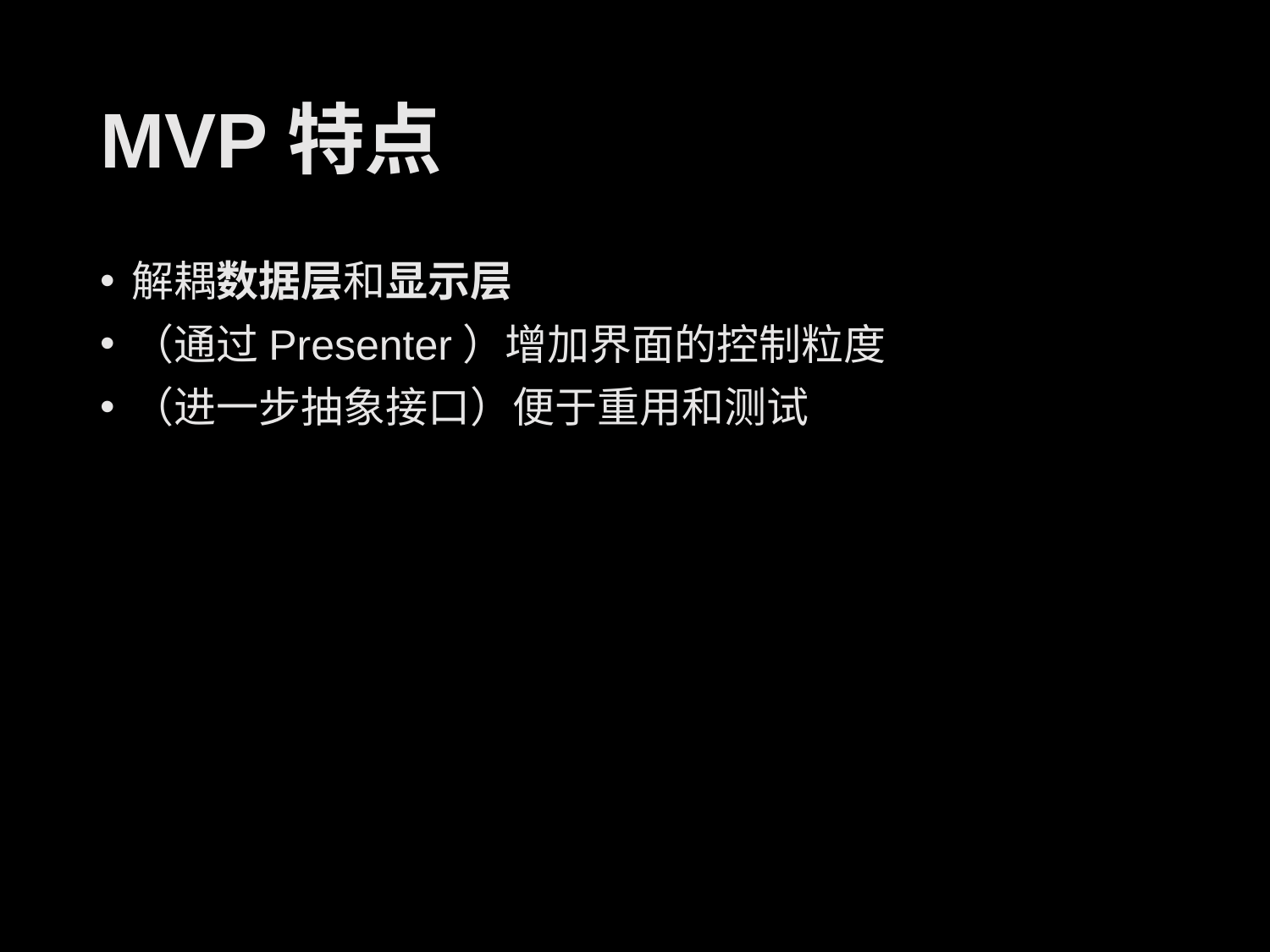

# MVP特点
解耦数据层和显示层
（通过Presenter）增加界面的控制粒度
（进一步抽象接口）便于重用和测试